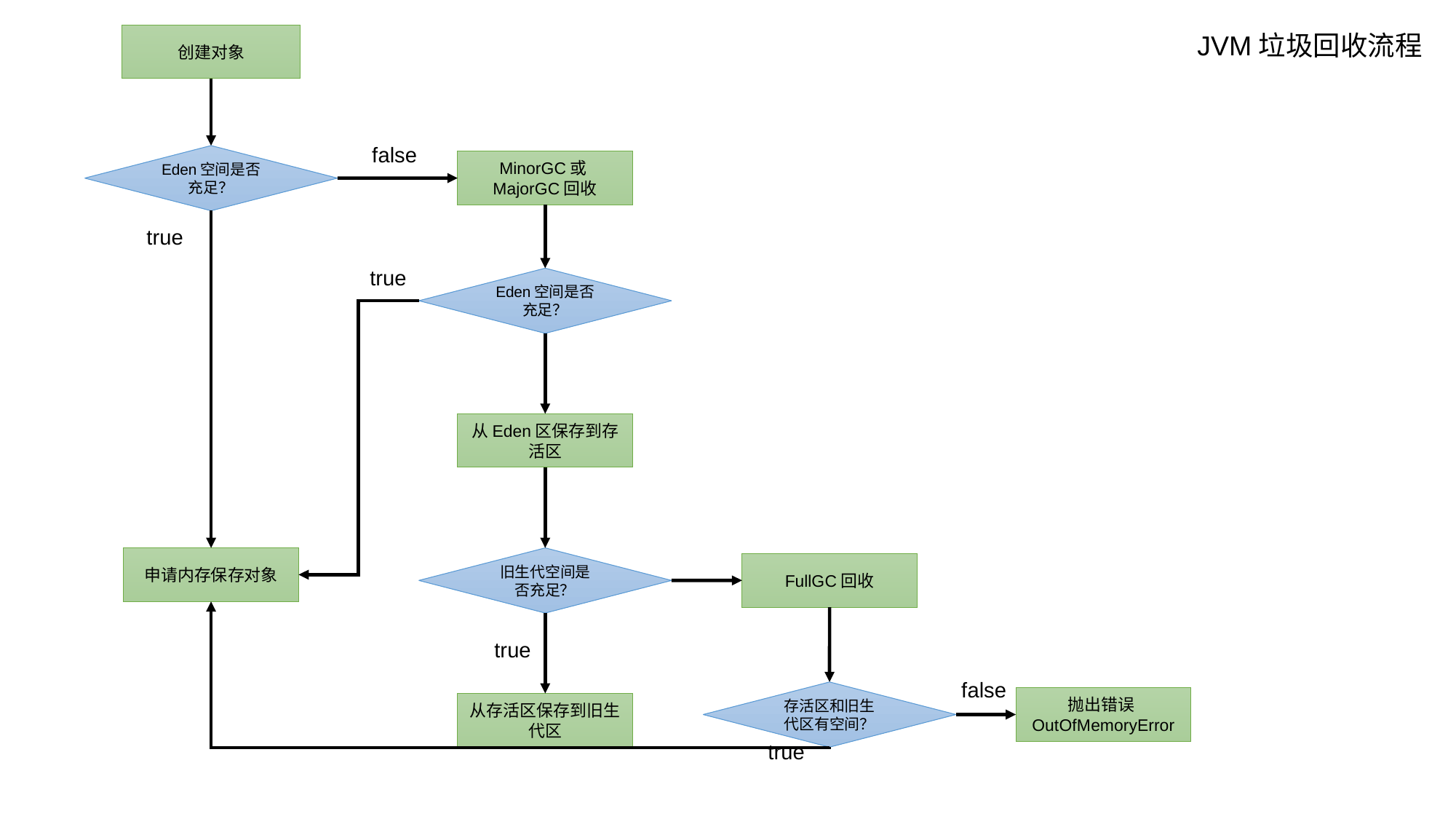

JVM垃圾回收流程
创建对象
false
Eden空间是否充足？
MinorGC或MajorGC回收
true
true
Eden空间是否充足？
从Eden区保存到存活区
申请内存保存对象
旧生代空间是否充足？
FullGC回收
true
false
存活区和旧生代区有空间？
抛出错误OutOfMemoryError
从存活区保存到旧生代区
true